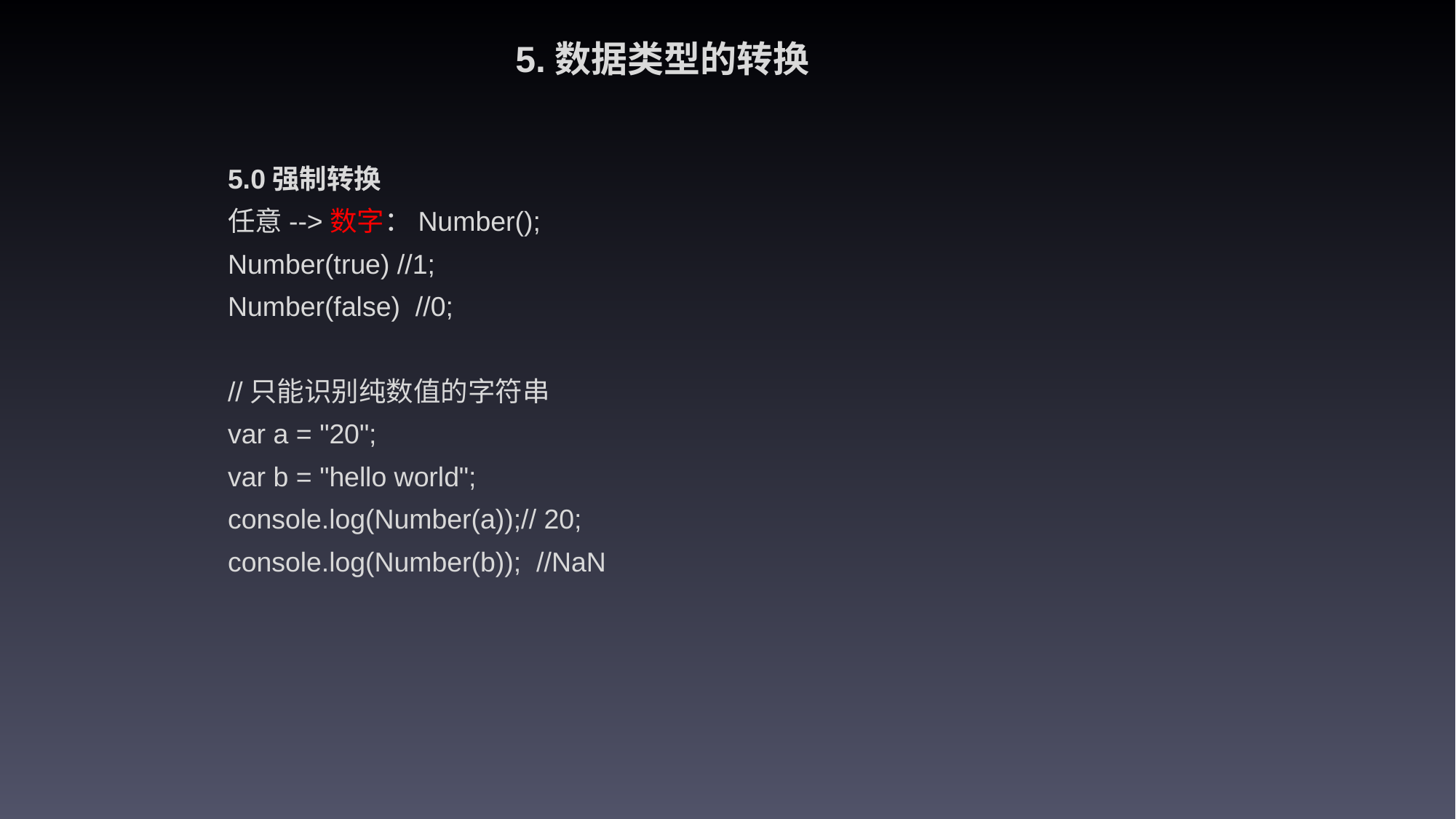

5.数据类型的转换

5.0强制转换
任意-->数字：Number();
Number(true) //1;
Number(false)  //0;

//只能识别纯数值的字符串
var a = "20";
var b = "hello world";
console.log(Number(a));// 20;
console.log(Number(b));  //NaN